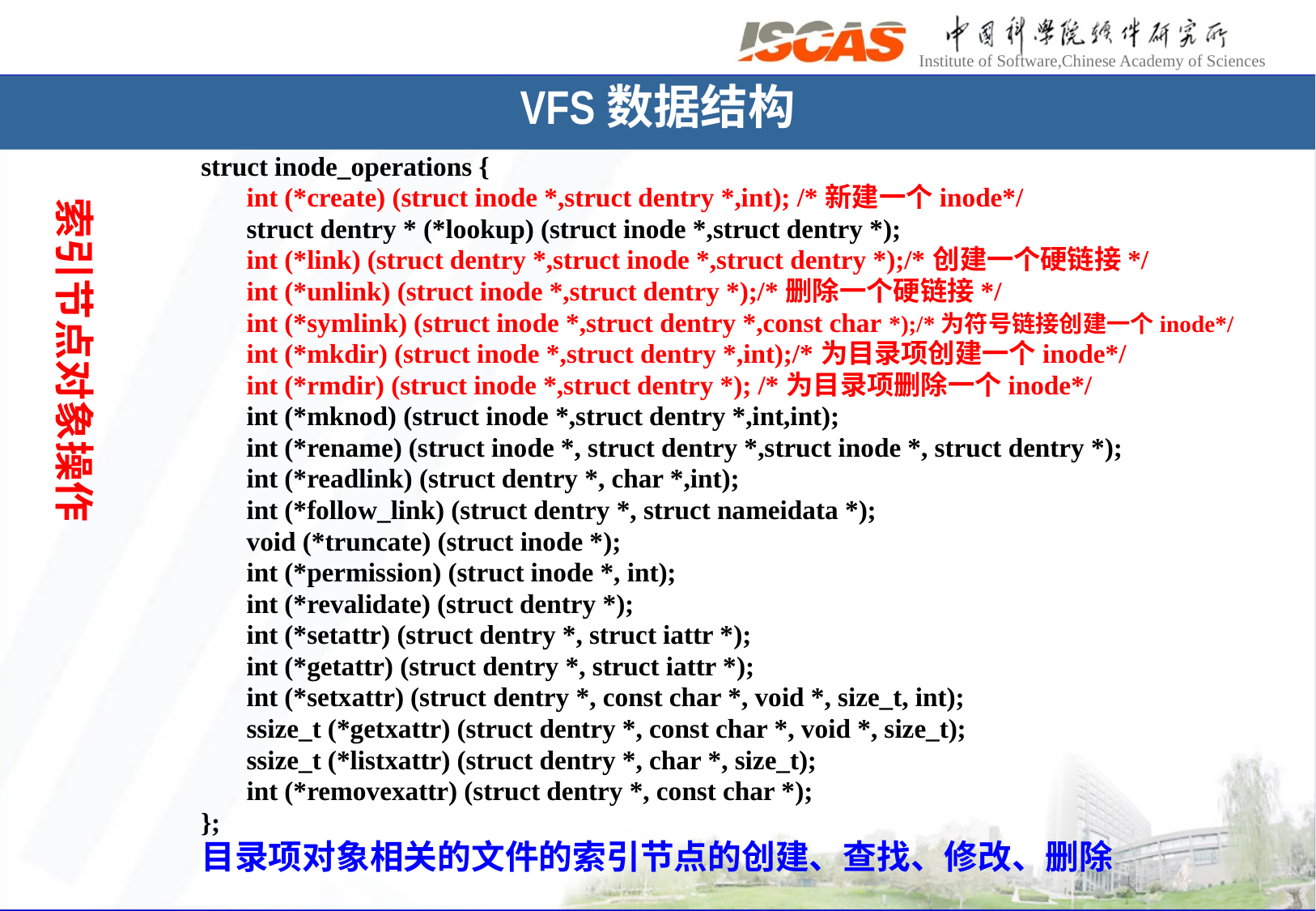

# VFS数据结构
索引节点对象操作
struct inode_operations {
	int (*create) (struct inode *,struct dentry *,int); /*新建一个inode*/
	struct dentry * (*lookup) (struct inode *,struct dentry *);
	int (*link) (struct dentry *,struct inode *,struct dentry *);/*创建一个硬链接*/
	int (*unlink) (struct inode *,struct dentry *);/*删除一个硬链接*/
	int (*symlink) (struct inode *,struct dentry *,const char *);/*为符号链接创建一个inode*/
	int (*mkdir) (struct inode *,struct dentry *,int);/*为目录项创建一个inode*/
	int (*rmdir) (struct inode *,struct dentry *); /*为目录项删除一个inode*/
	int (*mknod) (struct inode *,struct dentry *,int,int);
	int (*rename) (struct inode *, struct dentry *,struct inode *, struct dentry *);
	int (*readlink) (struct dentry *, char *,int);
	int (*follow_link) (struct dentry *, struct nameidata *);
	void (*truncate) (struct inode *);
	int (*permission) (struct inode *, int);
	int (*revalidate) (struct dentry *);
	int (*setattr) (struct dentry *, struct iattr *);
	int (*getattr) (struct dentry *, struct iattr *);
	int (*setxattr) (struct dentry *, const char *, void *, size_t, int);
	ssize_t (*getxattr) (struct dentry *, const char *, void *, size_t);
	ssize_t (*listxattr) (struct dentry *, char *, size_t);
	int (*removexattr) (struct dentry *, const char *);
};
目录项对象相关的文件的索引节点的创建、查找、修改、删除